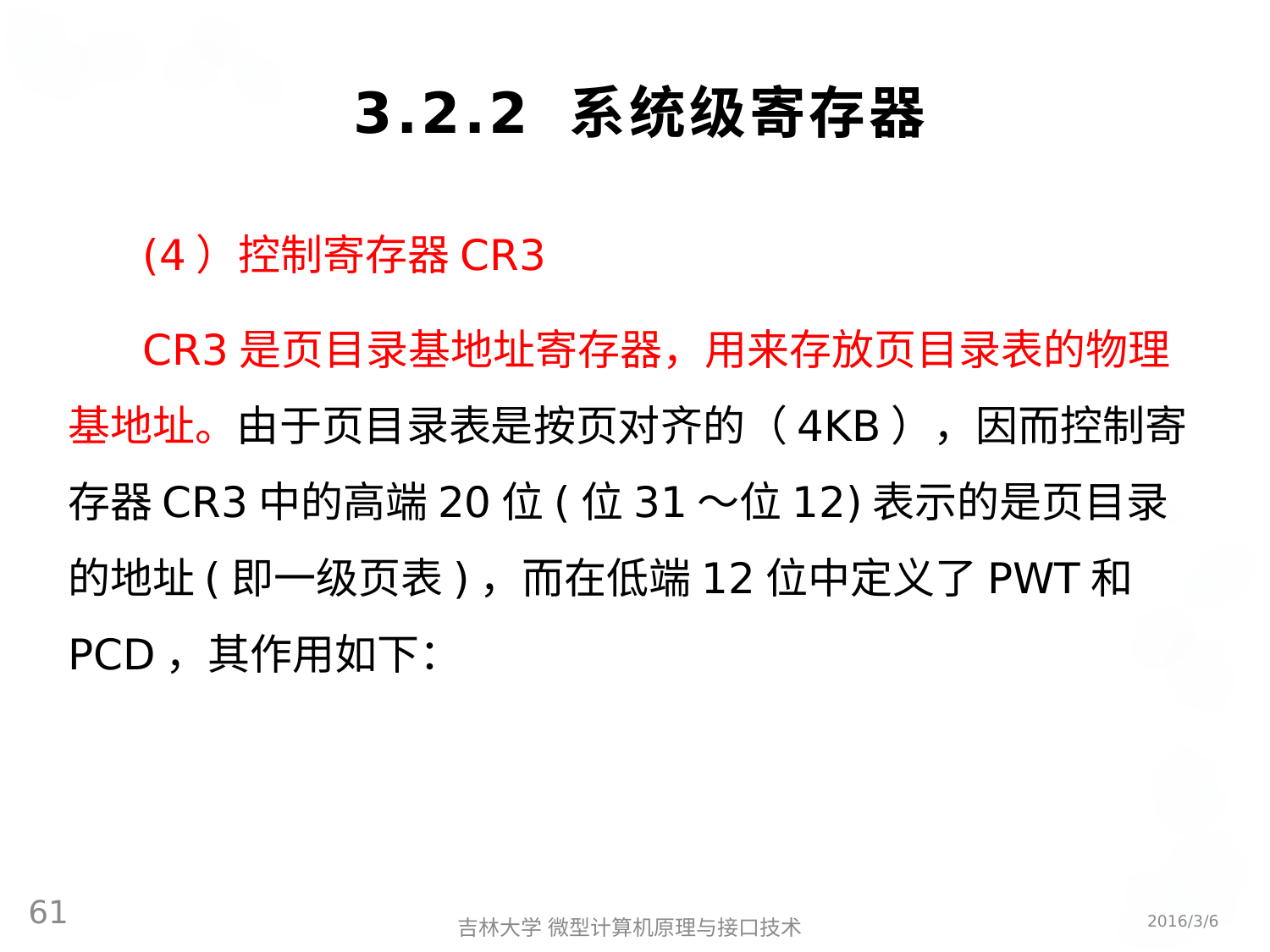

# 3.2.2 系统级寄存器
(4）控制寄存器CR3
CR3是页目录基地址寄存器，用来存放页目录表的物理基地址。由于页目录表是按页对齐的（4KB），因而控制寄存器CR3中的高端20位(位31～位12)表示的是页目录的地址(即一级页表)，而在低端12位中定义了PWT和PCD，其作用如下：

61
2016/3/6
吉林大学 微型计算机原理与接口技术